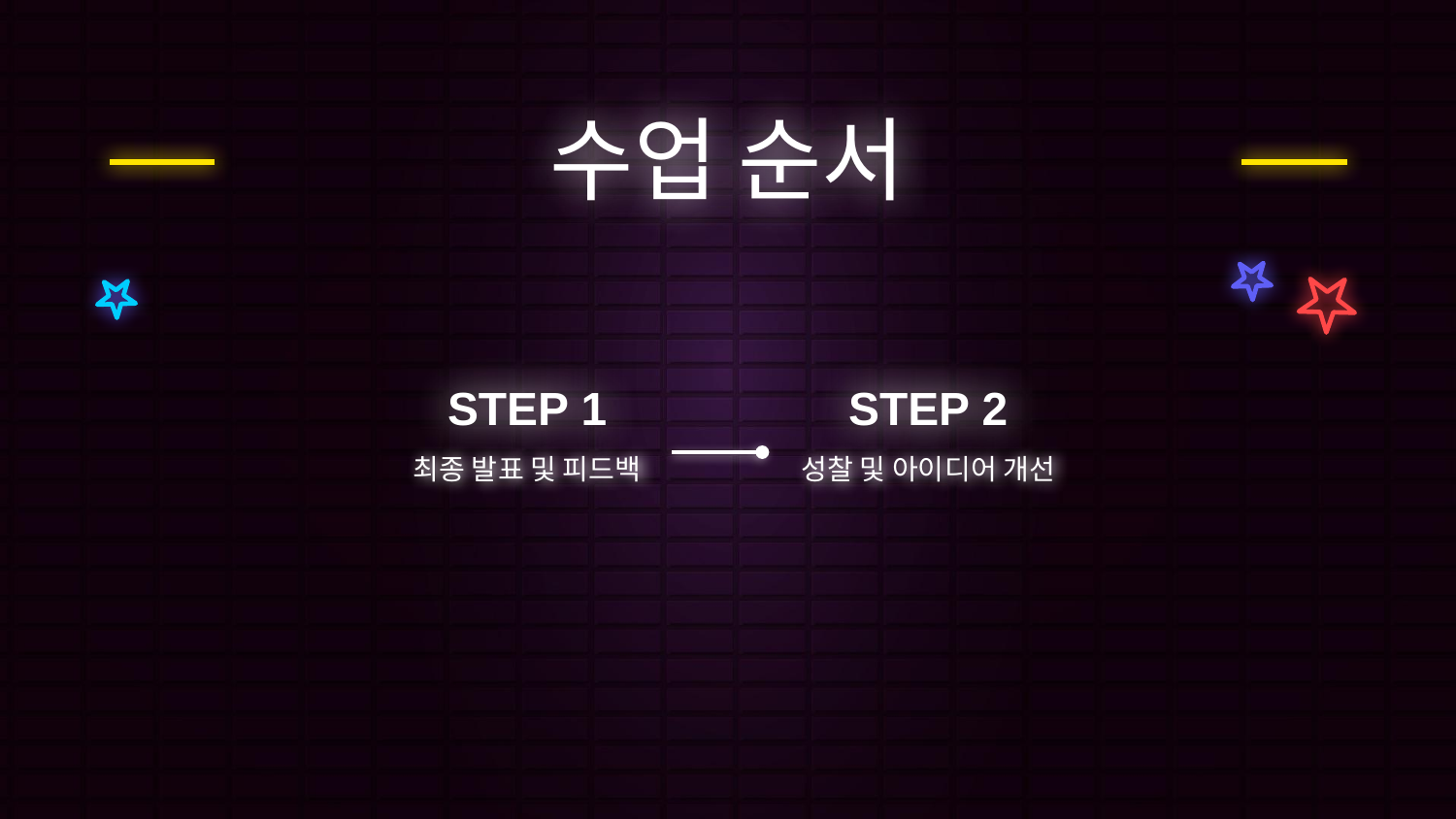

# 수업 순서

STEP 1
STEP 2

최종 발표 및 피드백
성찰 및 아이디어 개선